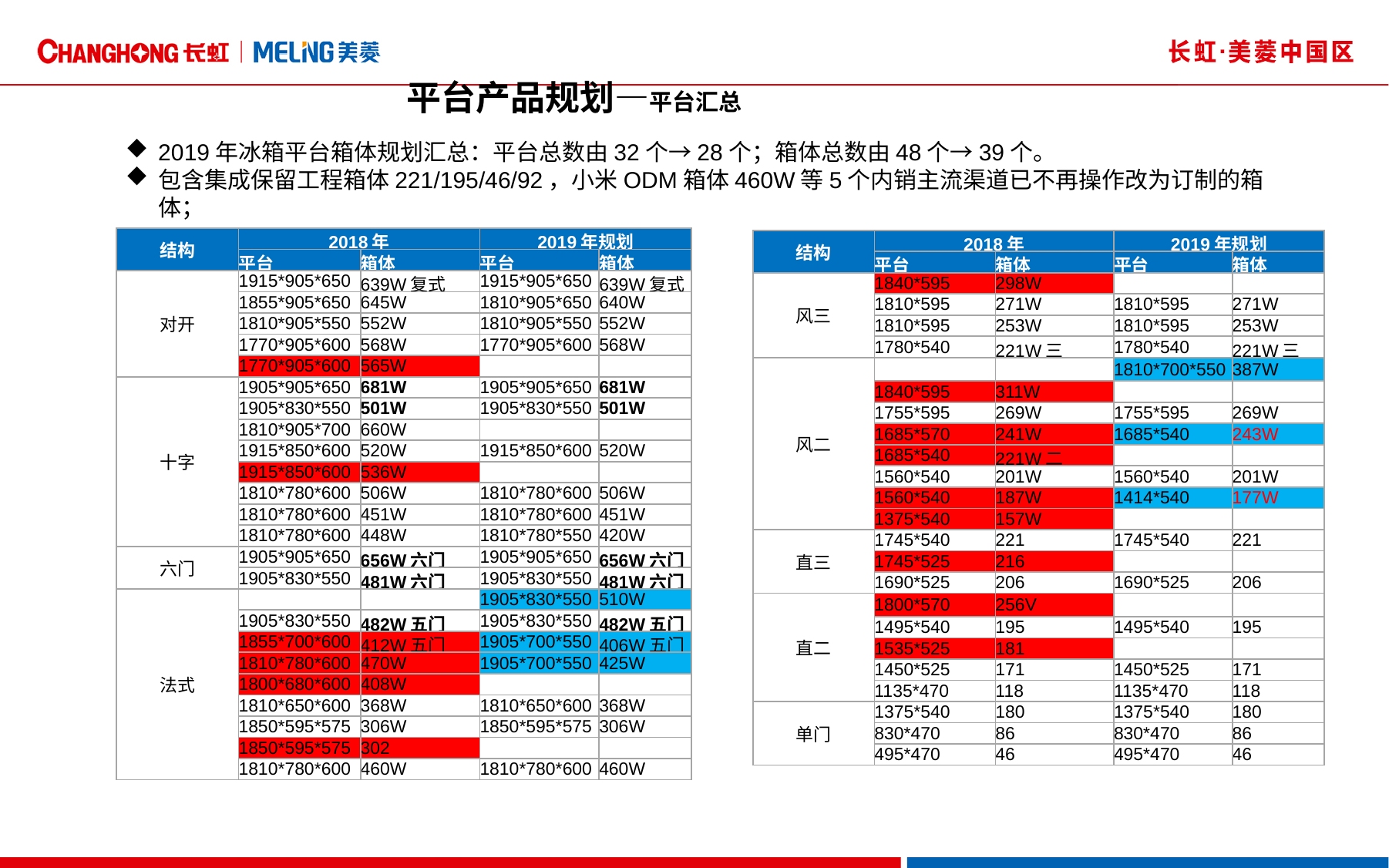

平台产品规划—平台汇总
2019年冰箱平台箱体规划汇总：平台总数由32个→28个；箱体总数由48个→39个。
包含集成保留工程箱体221/195/46/92，小米ODM箱体460W等5个内销主流渠道已不再操作改为订制的箱体；
| 结构 | 2018年 |  | 2019年规划 |  |
| --- | --- | --- | --- | --- |
|  | 平台 | 箱体 | 平台 | 箱体 |
| 对开 | 1915\*905\*650 | 639W复式 | 1915\*905\*650 | 639W复式 |
|  | 1855\*905\*650 | 645W | 1810\*905\*650 | 640W |
|  | 1810\*905\*550 | 552W | 1810\*905\*550 | 552W |
|  | 1770\*905\*600 | 568W | 1770\*905\*600 | 568W |
|  | 1770\*905\*600 | 565W |  |  |
| 十字 | 1905\*905\*650 | 681W | 1905\*905\*650 | 681W |
|  | 1905\*830\*550 | 501W | 1905\*830\*550 | 501W |
|  | 1810\*905\*700 | 660W |  |  |
|  | 1915\*850\*600 | 520W | 1915\*850\*600 | 520W |
|  | 1915\*850\*600 | 536W |  |  |
|  | 1810\*780\*600 | 506W | 1810\*780\*600 | 506W |
|  | 1810\*780\*600 | 451W | 1810\*780\*600 | 451W |
|  | 1810\*780\*600 | 448W | 1810\*780\*550 | 420W |
| 六门 | 1905\*905\*650 | 656W六门 | 1905\*905\*650 | 656W六门 |
|  | 1905\*830\*550 | 481W六门 | 1905\*830\*550 | 481W六门 |
| 法式 |  |  | 1905\*830\*550 | 510W |
|  | 1905\*830\*550 | 482W五门 | 1905\*830\*550 | 482W五门 |
|  | 1855\*700\*600 | 412W五门 | 1905\*700\*550 | 406W五门 |
|  | 1810\*780\*600 | 470W | 1905\*700\*550 | 425W |
|  | 1800\*680\*600 | 408W |  |  |
|  | 1810\*650\*600 | 368W | 1810\*650\*600 | 368W |
|  | 1850\*595\*575 | 306W | 1850\*595\*575 | 306W |
|  | 1850\*595\*575 | 302 |  |  |
|  | 1810\*780\*600 | 460W | 1810\*780\*600 | 460W |
| 结构 | 2018年 |  | 2019年规划 |  |
| --- | --- | --- | --- | --- |
|  | 平台 | 箱体 | 平台 | 箱体 |
| 风三 | 1840\*595 | 298W |  |  |
|  | 1810\*595 | 271W | 1810\*595 | 271W |
|  | 1810\*595 | 253W | 1810\*595 | 253W |
|  | 1780\*540 | 221W三 | 1780\*540 | 221W三 |
| 风二 |  |  | 1810\*700\*550 | 387W |
|  | 1840\*595 | 311W |  |  |
|  | 1755\*595 | 269W | 1755\*595 | 269W |
|  | 1685\*570 | 241W | 1685\*540 | 243W |
|  | 1685\*540 | 221W二 |  |  |
|  | 1560\*540 | 201W | 1560\*540 | 201W |
|  | 1560\*540 | 187W | 1414\*540 | 177W |
|  | 1375\*540 | 157W |  |  |
| 直三 | 1745\*540 | 221 | 1745\*540 | 221 |
|  | 1745\*525 | 216 |  |  |
|  | 1690\*525 | 206 | 1690\*525 | 206 |
| 直二 | 1800\*570 | 256V |  |  |
|  | 1495\*540 | 195 | 1495\*540 | 195 |
|  | 1535\*525 | 181 |  |  |
|  | 1450\*525 | 171 | 1450\*525 | 171 |
|  | 1135\*470 | 118 | 1135\*470 | 118 |
| 单门 | 1375\*540 | 180 | 1375\*540 | 180 |
|  | 830\*470 | 86 | 830\*470 | 86 |
|  | 495\*470 | 46 | 495\*470 | 46 |